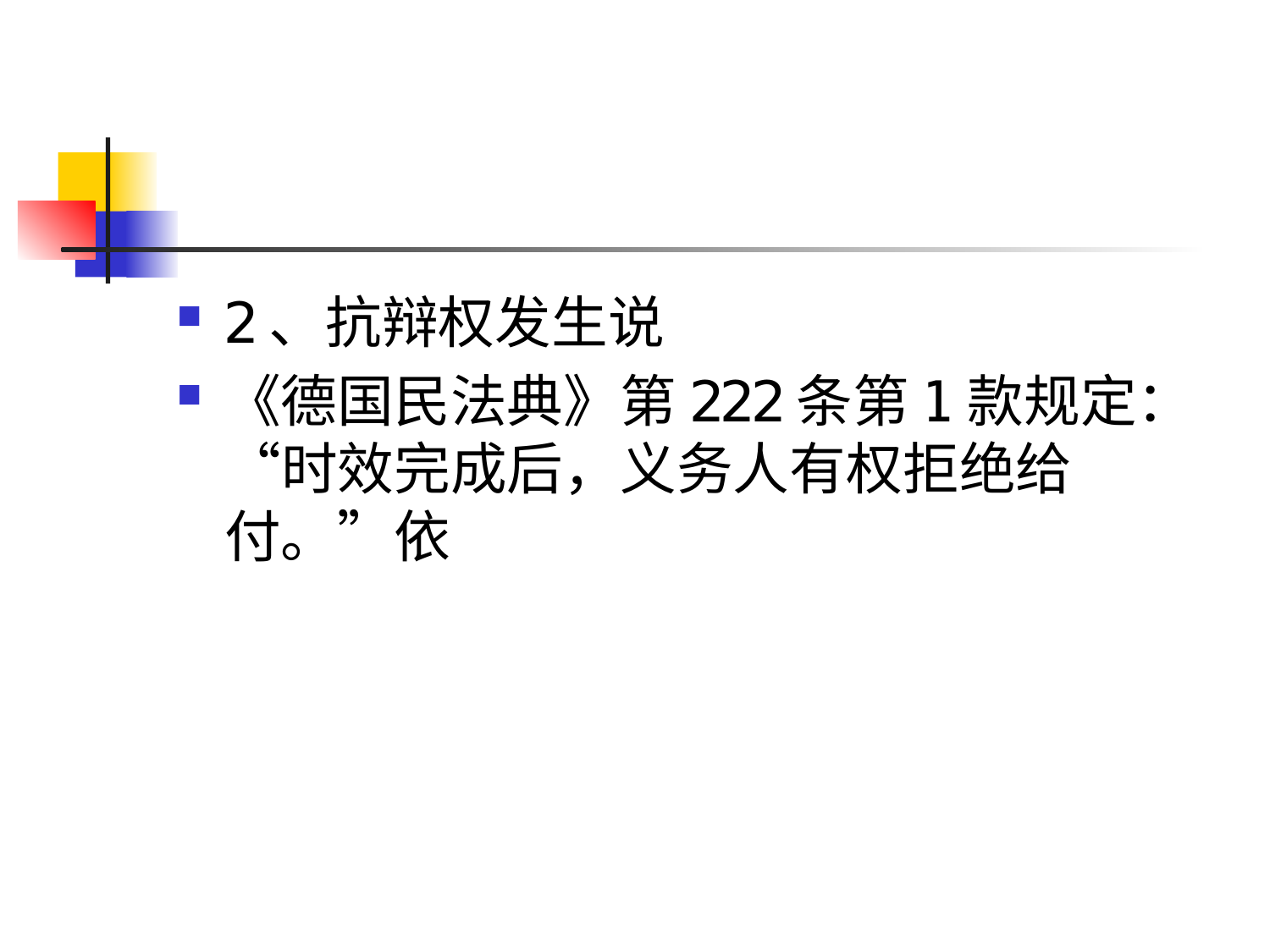

#
2、抗辩权发生说
《德国民法典》第222条第1款规定：“时效完成后，义务人有权拒绝给付。”依